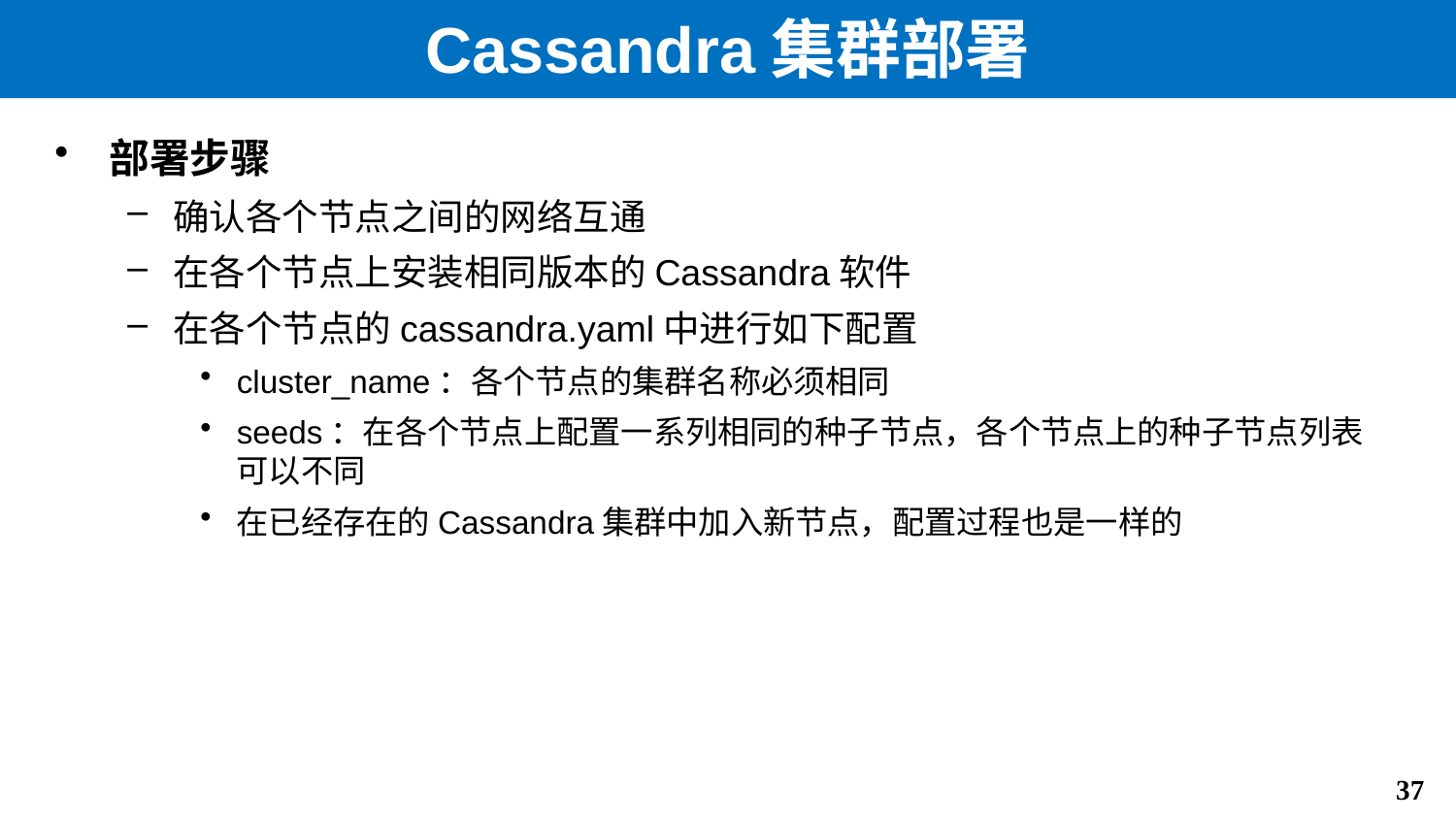

# Cassandra集群部署
部署步骤
确认各个节点之间的网络互通
在各个节点上安装相同版本的Cassandra软件
在各个节点的cassandra.yaml中进行如下配置
cluster_name：各个节点的集群名称必须相同
seeds：在各个节点上配置一系列相同的种子节点，各个节点上的种子节点列表可以不同
在已经存在的Cassandra集群中加入新节点，配置过程也是一样的